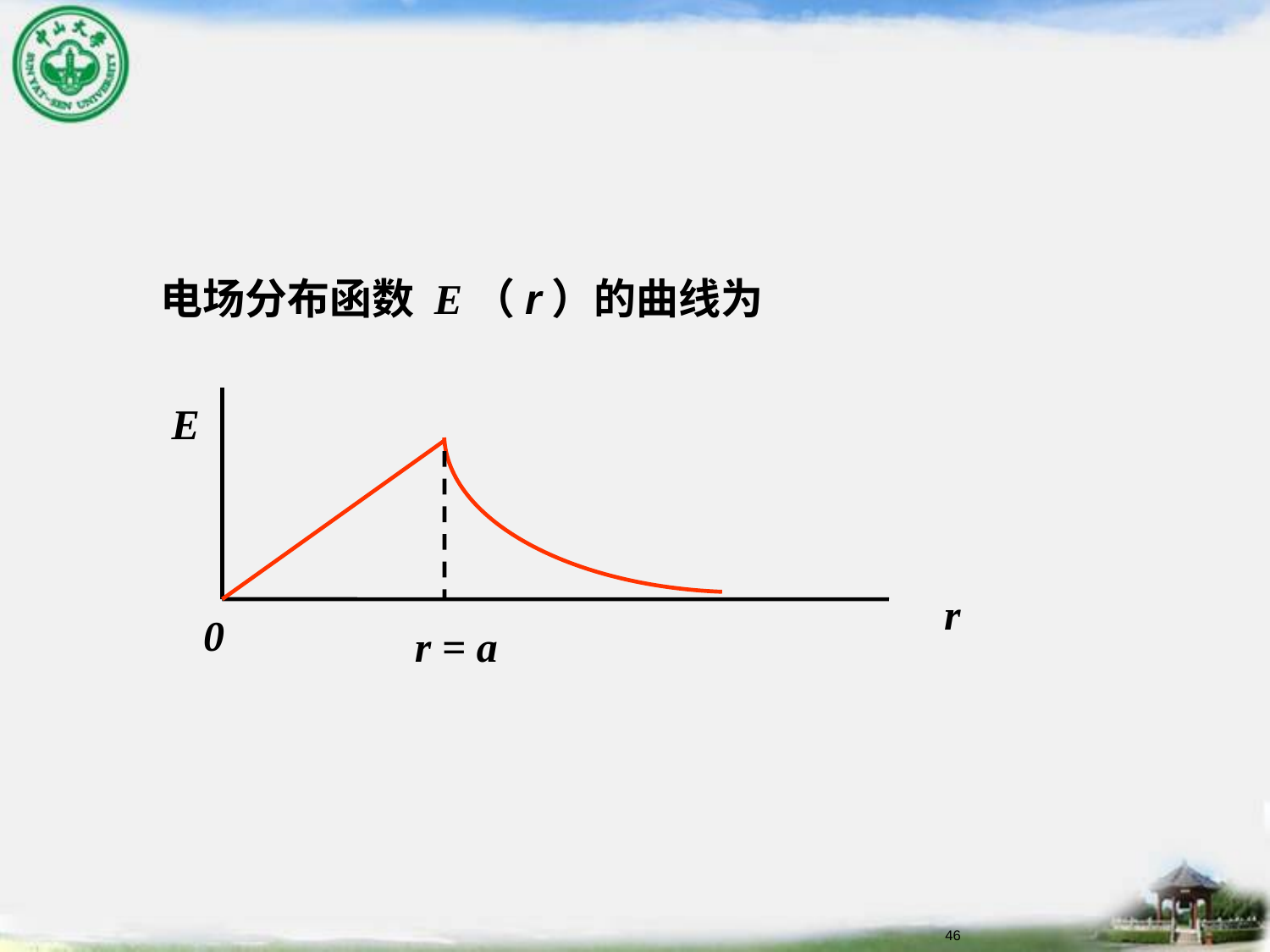

电场分布函数 E（r）的曲线为

E

r

0
r = a
46